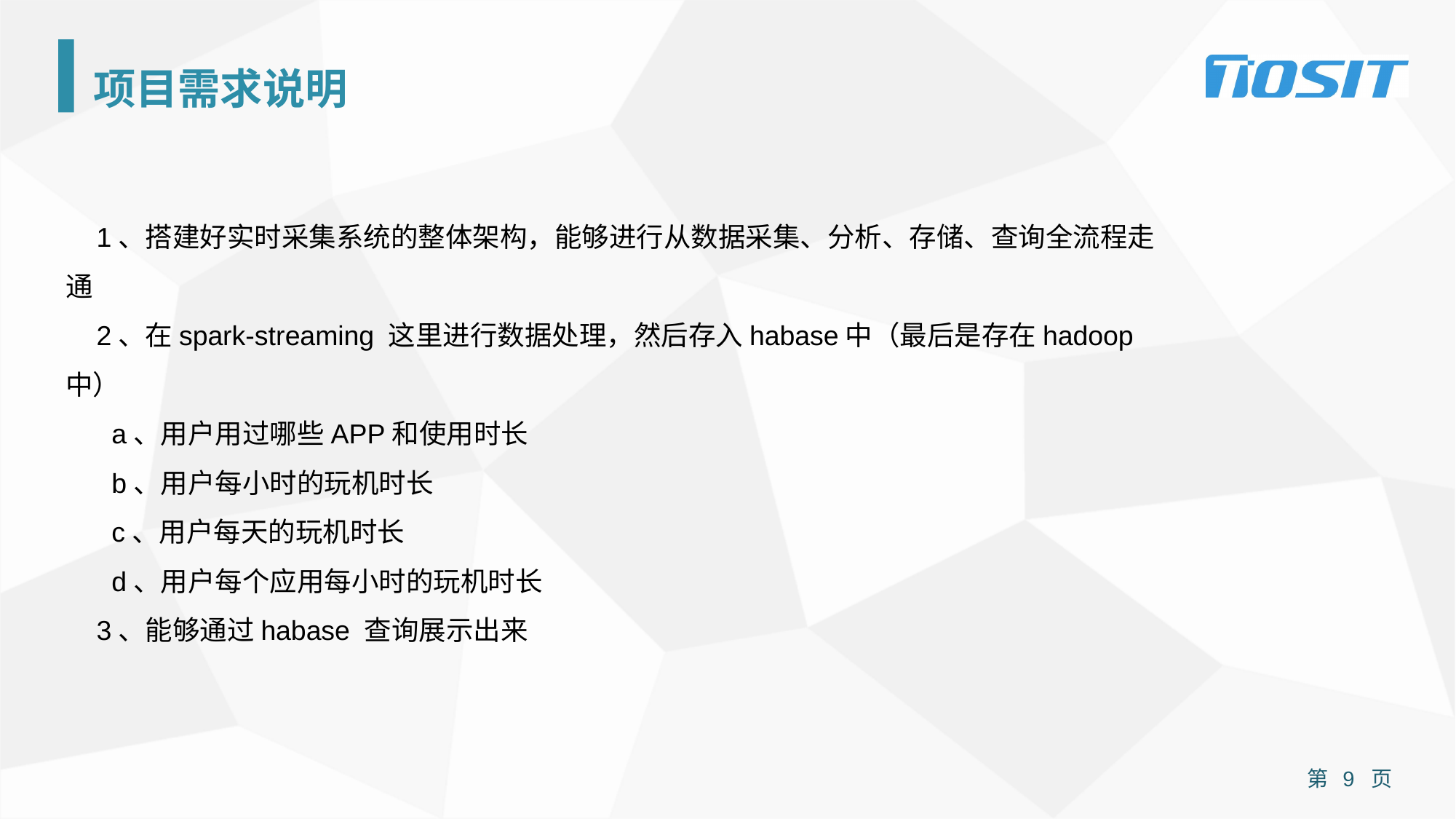

项目需求说明
    1、搭建好实时采集系统的整体架构，能够进行从数据采集、分析、存储、查询全流程走通
    2、在spark-streaming 这里进行数据处理，然后存入habase中（最后是存在hadoop中）
      a、用户用过哪些APP和使用时长
      b、用户每小时的玩机时长
      c、用户每天的玩机时长
      d、用户每个应用每小时的玩机时长
    3、能够通过habase 查询展示出来